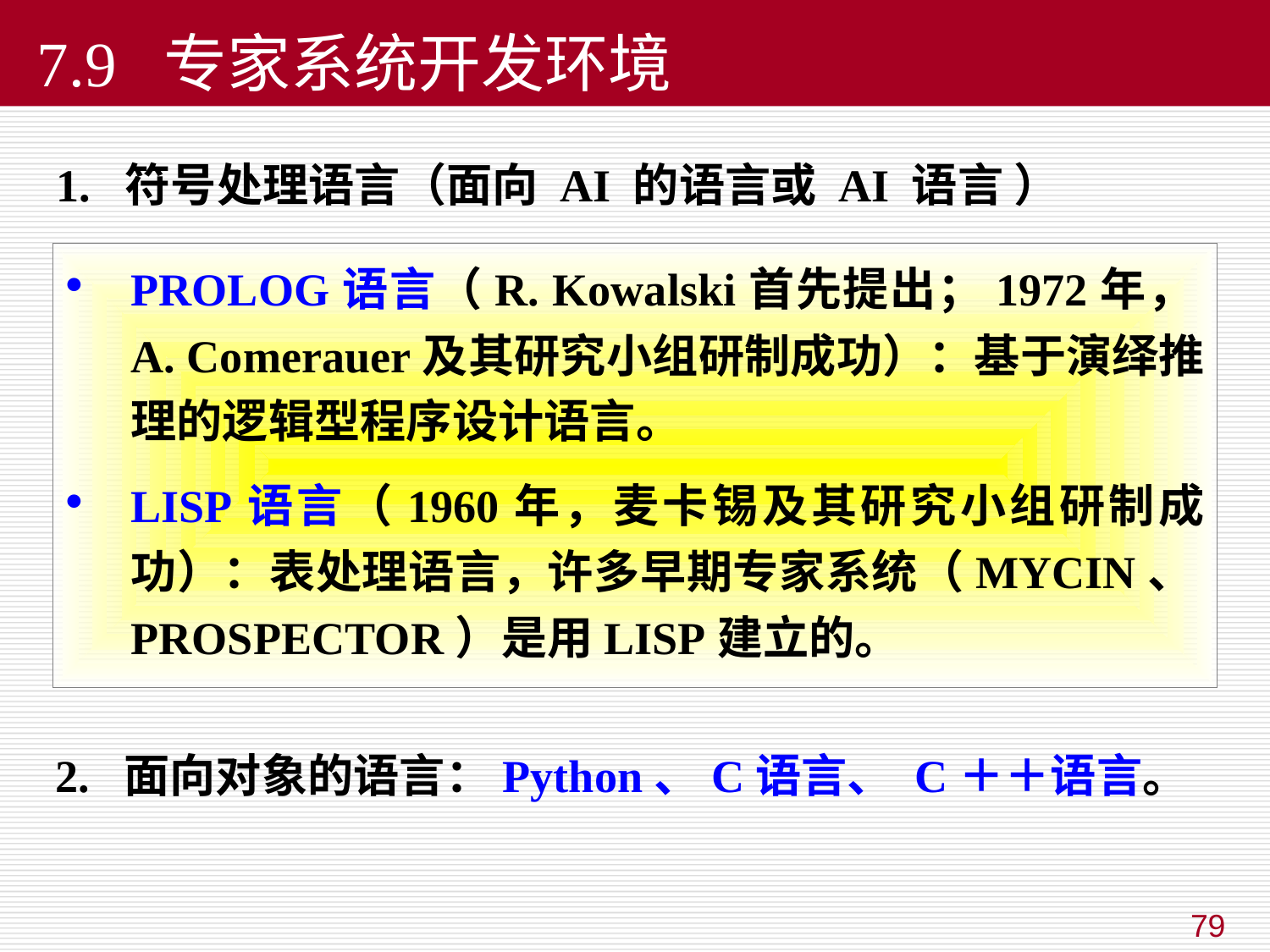

# 7.9  专家系统开发环境
  1.  符号处理语言（面向 AI 的语言或 AI 语言 ）
PROLOG语言（R. Kowalski首先提出；1972年，A. Comerauer及其研究小组研制成功）：基于演绎推理的逻辑型程序设计语言。
LISP语言（1960年，麦卡锡及其研究小组研制成功）：表处理语言，许多早期专家系统（MYCIN、PROSPECTOR）是用LISP建立的。
 2.  面向对象的语言：Python、C语言、 C＋＋语言。
79